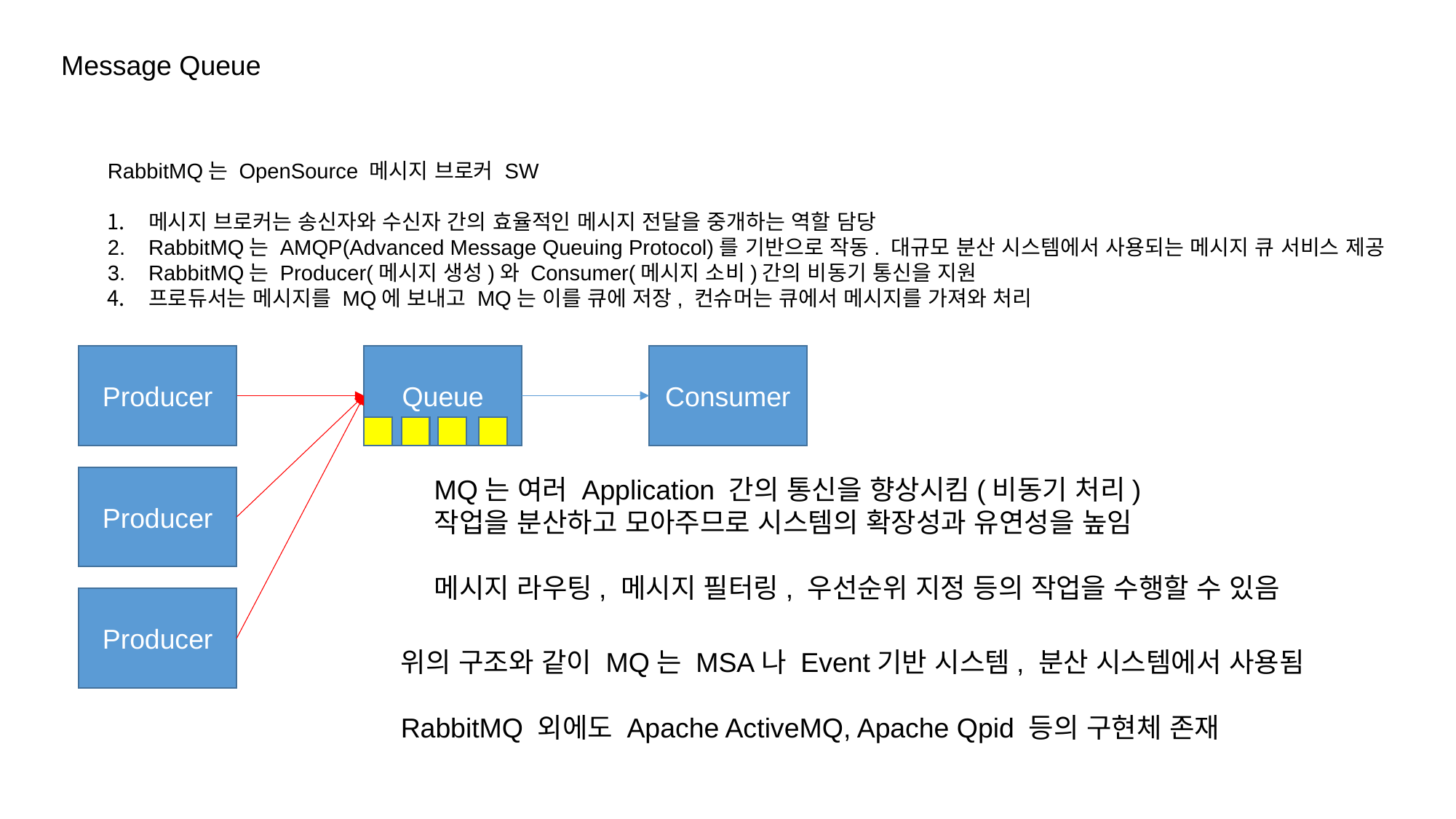

Message Queue
RabbitMQ는 OpenSource 메시지 브로커 SW

메시지 브로커는 송신자와 수신자 간의 효율적인 메시지 전달을 중개하는 역할 담당
RabbitMQ는 AMQP(Advanced Message Queuing Protocol)를 기반으로 작동. 대규모 분산 시스템에서 사용되는 메시지 큐 서비스 제공
RabbitMQ는 Producer(메시지 생성)와 Consumer(메시지 소비)간의 비동기 통신을 지원
프로듀서는 메시지를 MQ에 보내고 MQ는 이를 큐에 저장, 컨슈머는 큐에서 메시지를 가져와 처리
Producer
Queue
Consumer

MQ는 여러 Application 간의 통신을 향상시킴(비동기 처리)
작업을 분산하고 모아주므로 시스템의 확장성과 유연성을 높임

메시지 라우팅, 메시지 필터링, 우선순위 지정 등의 작업을 수행할 수 있음
Producer
Producer
위의 구조와 같이 MQ는 MSA나 Event기반 시스템, 분산 시스템에서 사용됨

RabbitMQ 외에도 Apache ActiveMQ, Apache Qpid 등의 구현체 존재